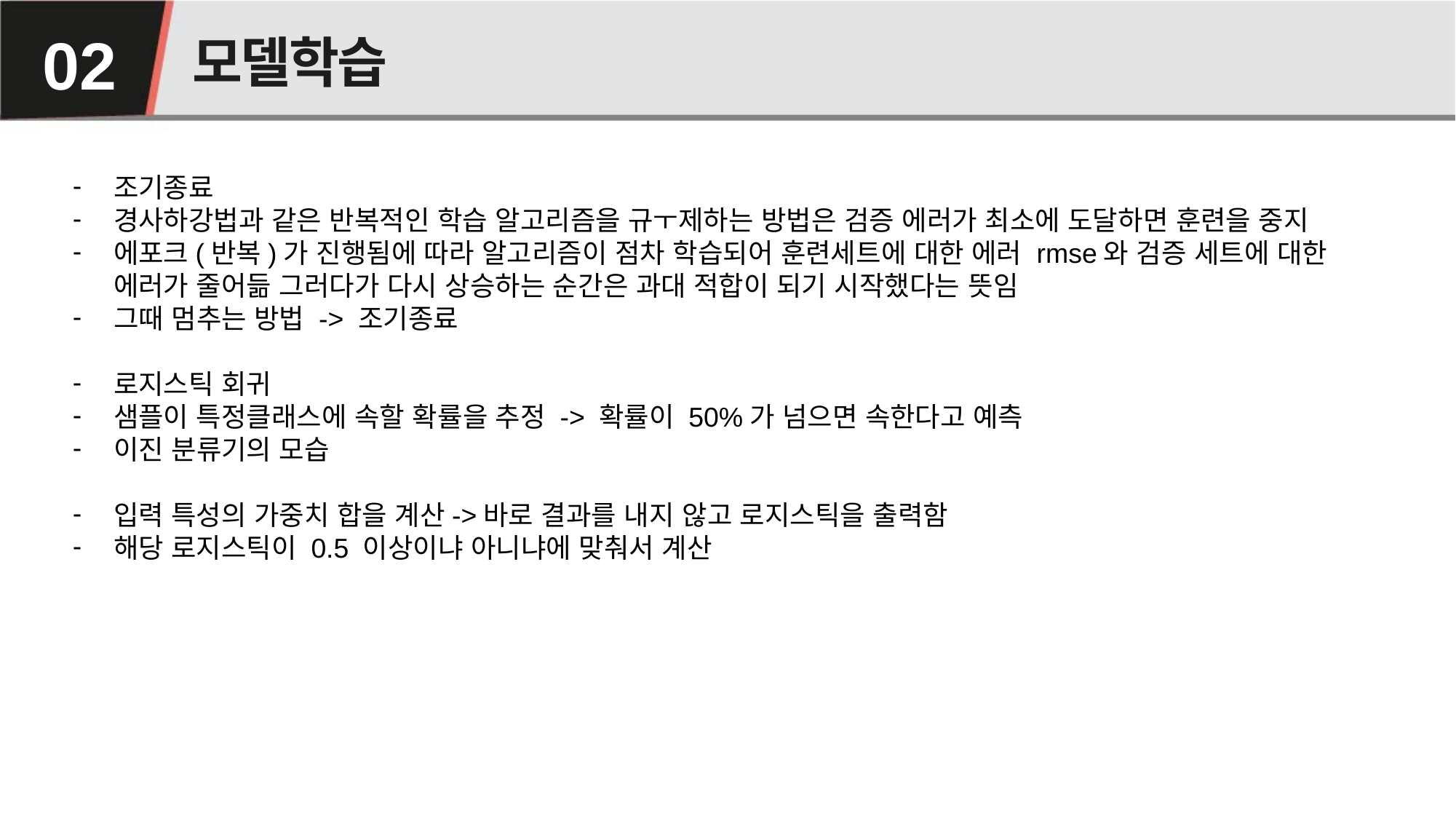

# 모델학습
02
조기종료
경사하강법과 같은 반복적인 학습 알고리즘을 규ㅜ제하는 방법은 검증 에러가 최소에 도달하면 훈련을 중지
에포크(반복)가 진행됨에 따라 알고리즘이 점차 학습되어 훈련세트에 대한 에러 rmse와 검증 세트에 대한 에러가 줄어듦 그러다가 다시 상승하는 순간은 과대 적합이 되기 시작했다는 뜻임
그때 멈추는 방법 -> 조기종료

로지스틱 회귀
샘플이 특정클래스에 속할 확률을 추정 -> 확률이 50%가 넘으면 속한다고 예측
이진 분류기의 모습

입력 특성의 가중치 합을 계산->바로 결과를 내지 않고 로지스틱을 출력함
해당 로지스틱이 0.5 이상이냐 아니냐에 맞춰서 계산